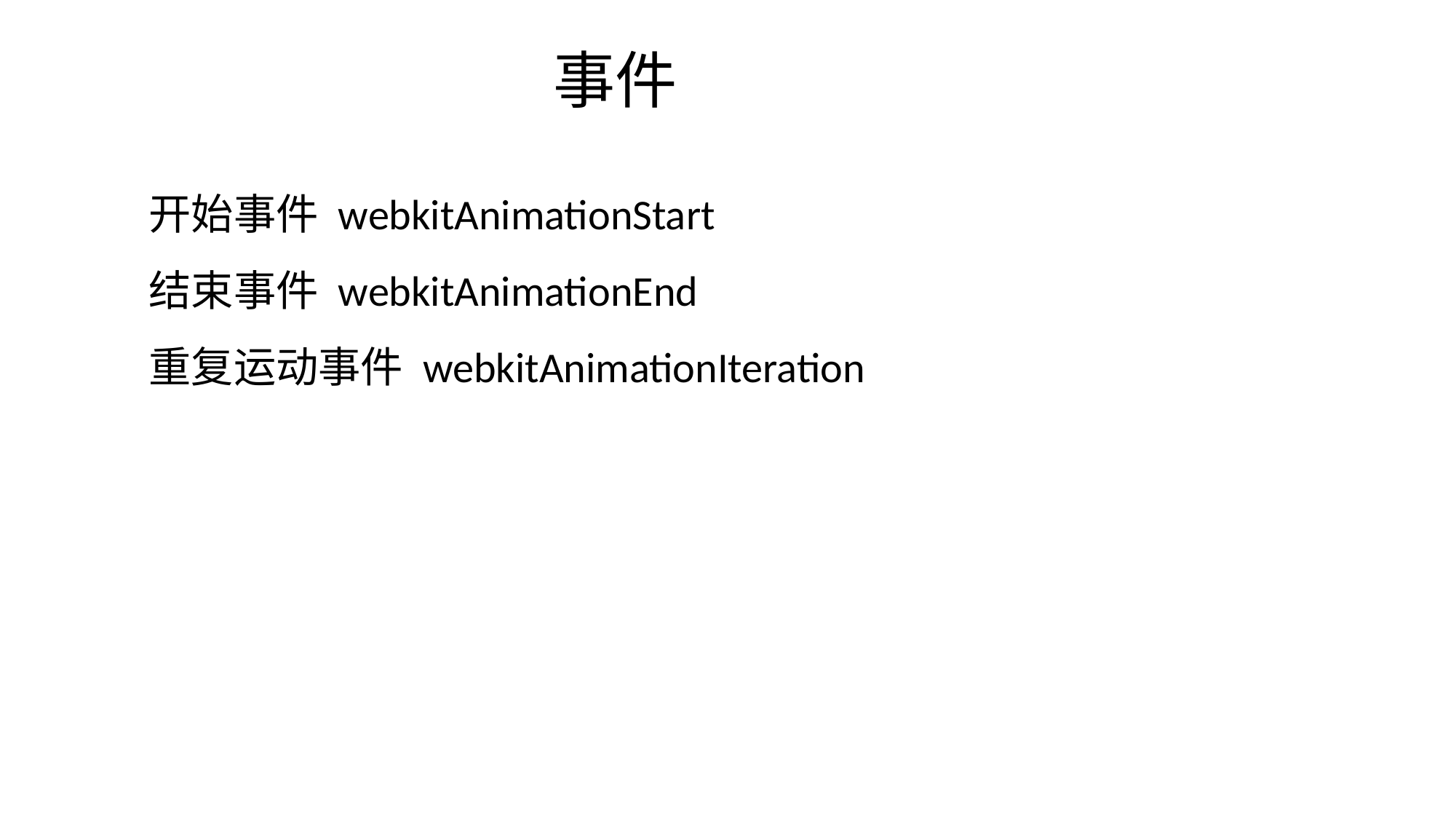

# 事件

开始事件 webkitAnimationStart
结束事件 webkitAnimationEnd
重复运动事件 webkitAnimationIteration